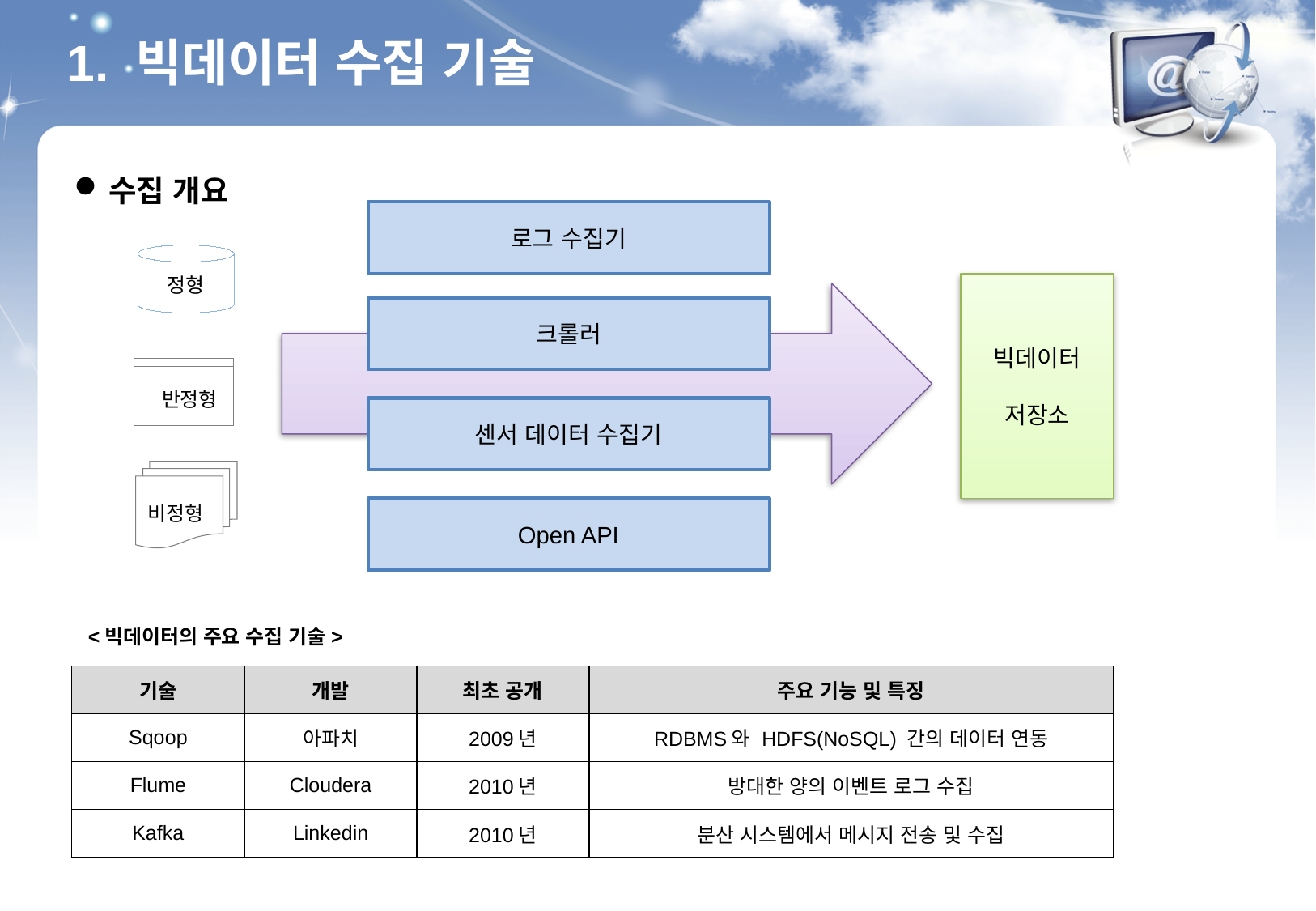

1. 빅데이터 수집 기술
수집 개요
로그 수집기
정형
빅데이터

저장소

크롤러
반정형
센서 데이터 수집기
비정형
Open API
<빅데이터의 주요 수집 기술>
| 기술 | 개발 | 최초 공개 | 주요 기능 및 특징 |
| --- | --- | --- | --- |
| Sqoop | 아파치 | 2009년 | RDBMS와 HDFS(NoSQL) 간의 데이터 연동 |
| Flume | Cloudera | 2010년 | 방대한 양의 이벤트 로그 수집 |
| Kafka | Linkedin | 2010년 | 분산 시스템에서 메시지 전송 및 수집 |